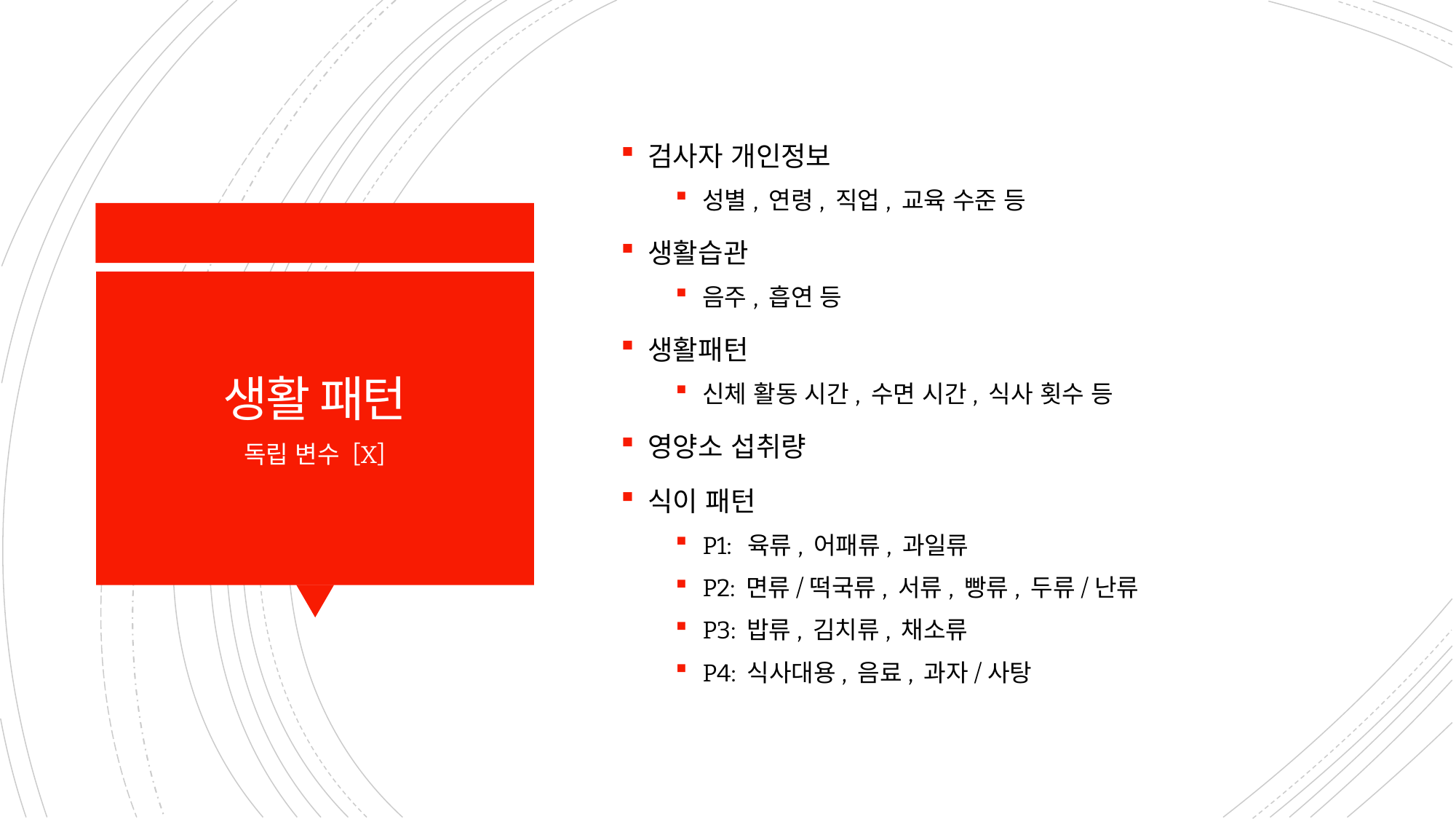

검사자 개인정보
성별, 연령, 직업, 교육 수준 등
생활습관
음주, 흡연 등
생활패턴
신체 활동 시간, 수면 시간, 식사 횟수 등
영양소 섭취량
식이 패턴
P1:  육류, 어패류, 과일류
P2: 면류/떡국류, 서류, 빵류, 두류/난류
P3: 밥류, 김치류, 채소류
P4: 식사대용, 음료, 과자/사탕
# 생활 패턴
독립 변수 [X]